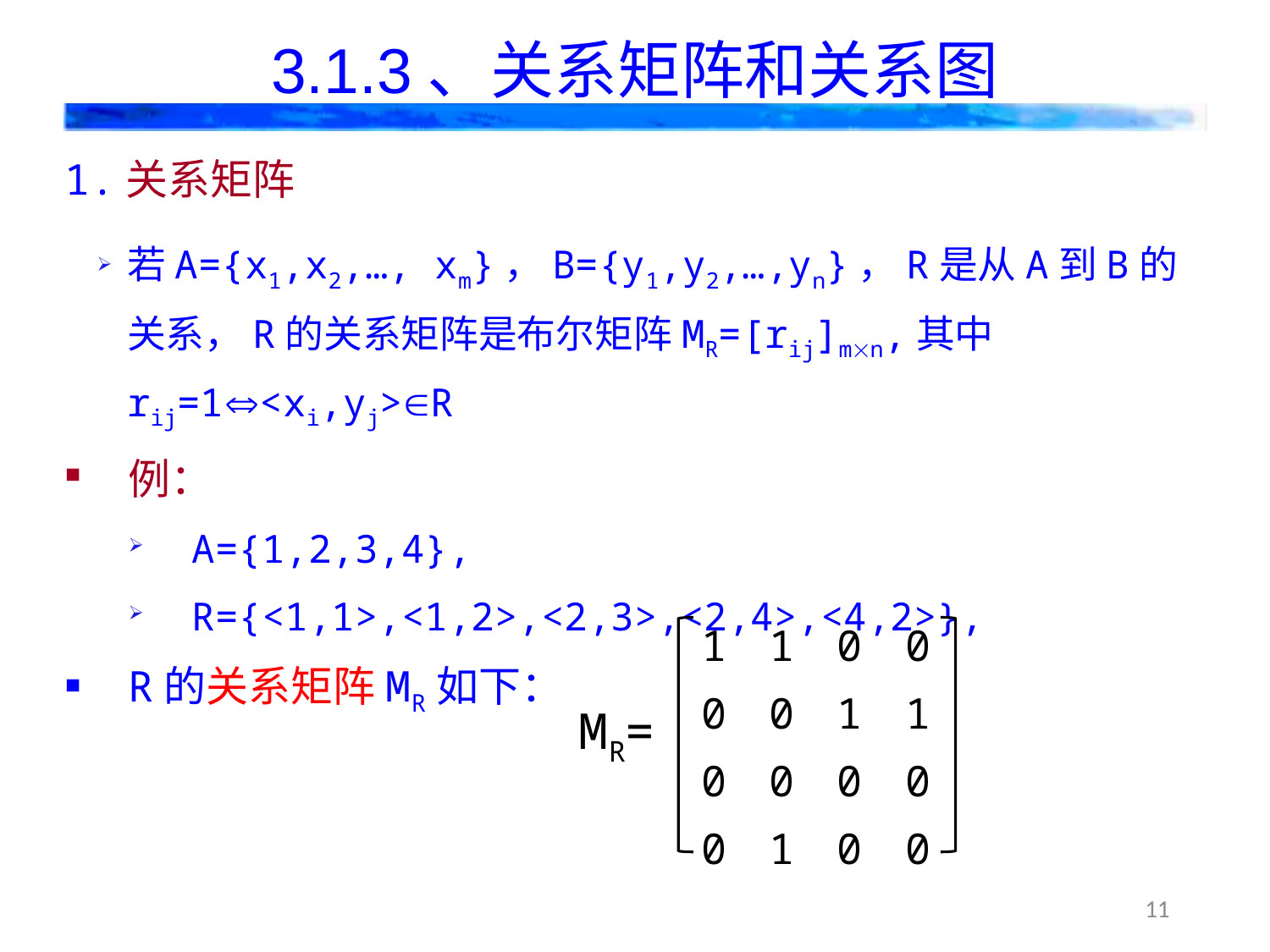

# 3.1.3、关系矩阵和关系图
1.关系矩阵
若A={x1,x2,…, xm}，B={y1,y2,…,yn}，R是从A到B的关系，R的关系矩阵是布尔矩阵MR=[rij]m×n,其中rij=1⇔<xi,yj>∈R
例：
A={1,2,3,4},
R={<1,1>,<1,2>,<2,3>,<2,4>,<4,2>},
R的关系矩阵MR如下：
| 1 | 1 | 0 | 0 |
| --- | --- | --- | --- |
| 0 | 0 | 1 | 1 |
| 0 | 0 | 0 | 0 |
| 0 | 1 | 0 | 0 |

MR=
11